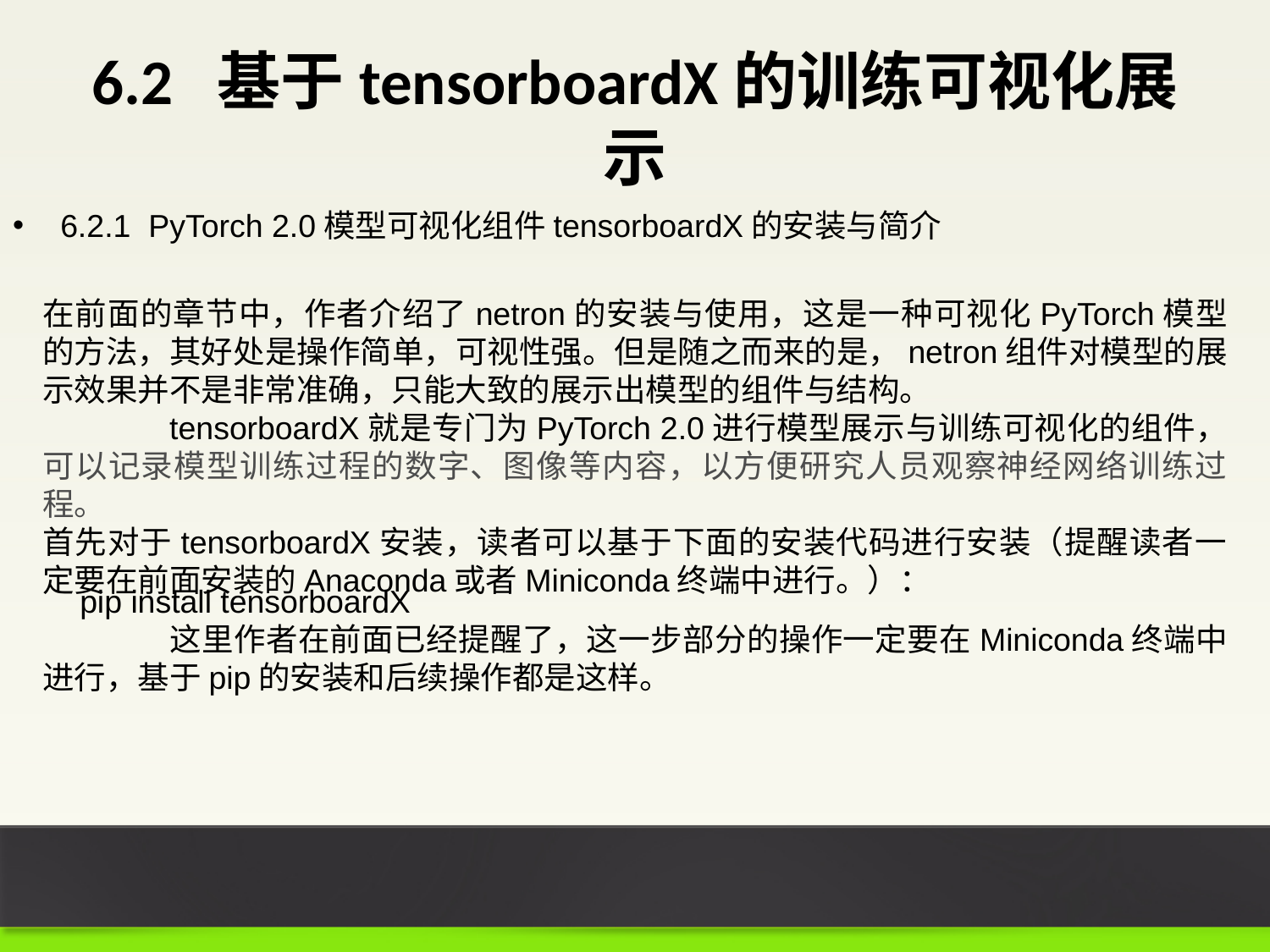

# 6.2  基于tensorboardX的训练可视化展示
6.2.1  PyTorch 2.0模型可视化组件tensorboardX的安装与简介

在前面的章节中，作者介绍了netron的安装与使用，这是一种可视化PyTorch模型的方法，其好处是操作简单，可视性强。但是随之而来的是，netron组件对模型的展示效果并不是非常准确，只能大致的展示出模型的组件与结构。
	tensorboardX就是专门为PyTorch 2.0进行模型展示与训练可视化的组件，可以记录模型训练过程的数字、图像等内容，以方便研究人员观察神经网络训练过程。
首先对于tensorboardX安装，读者可以基于下面的安装代码进行安装（提醒读者一定要在前面安装的Anaconda或者Miniconda终端中进行。）：
pip install tensorboardX
	这里作者在前面已经提醒了，这一步部分的操作一定要在Miniconda终端中进行，基于pip的安装和后续操作都是这样。